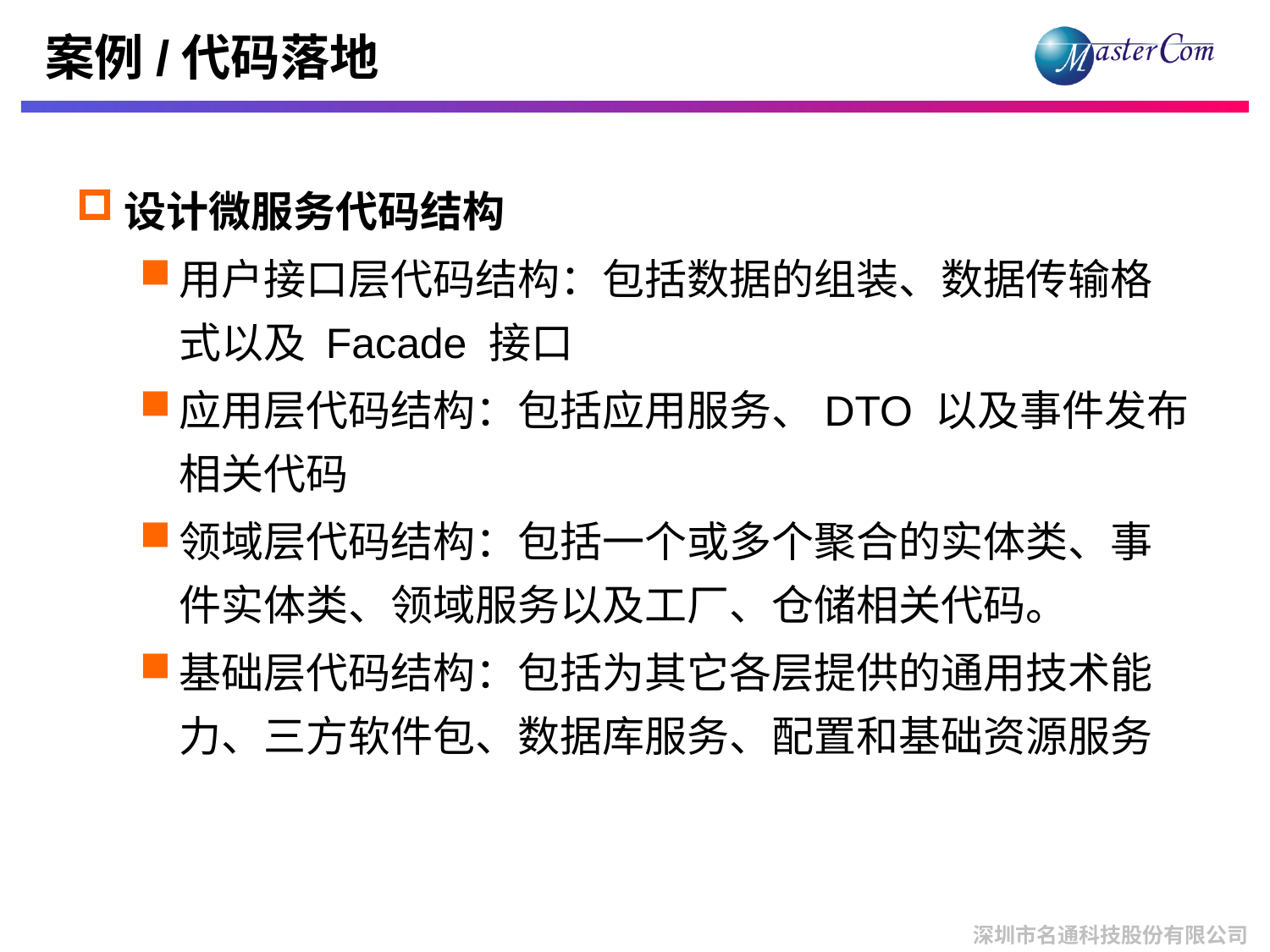

# 案例/代码落地
设计微服务代码结构
用户接口层代码结构：包括数据的组装、数据传输格式以及 Facade 接口
应用层代码结构：包括应用服务、DTO 以及事件发布相关代码
领域层代码结构：包括一个或多个聚合的实体类、事件实体类、领域服务以及工厂、仓储相关代码。
基础层代码结构：包括为其它各层提供的通用技术能力、三方软件包、数据库服务、配置和基础资源服务